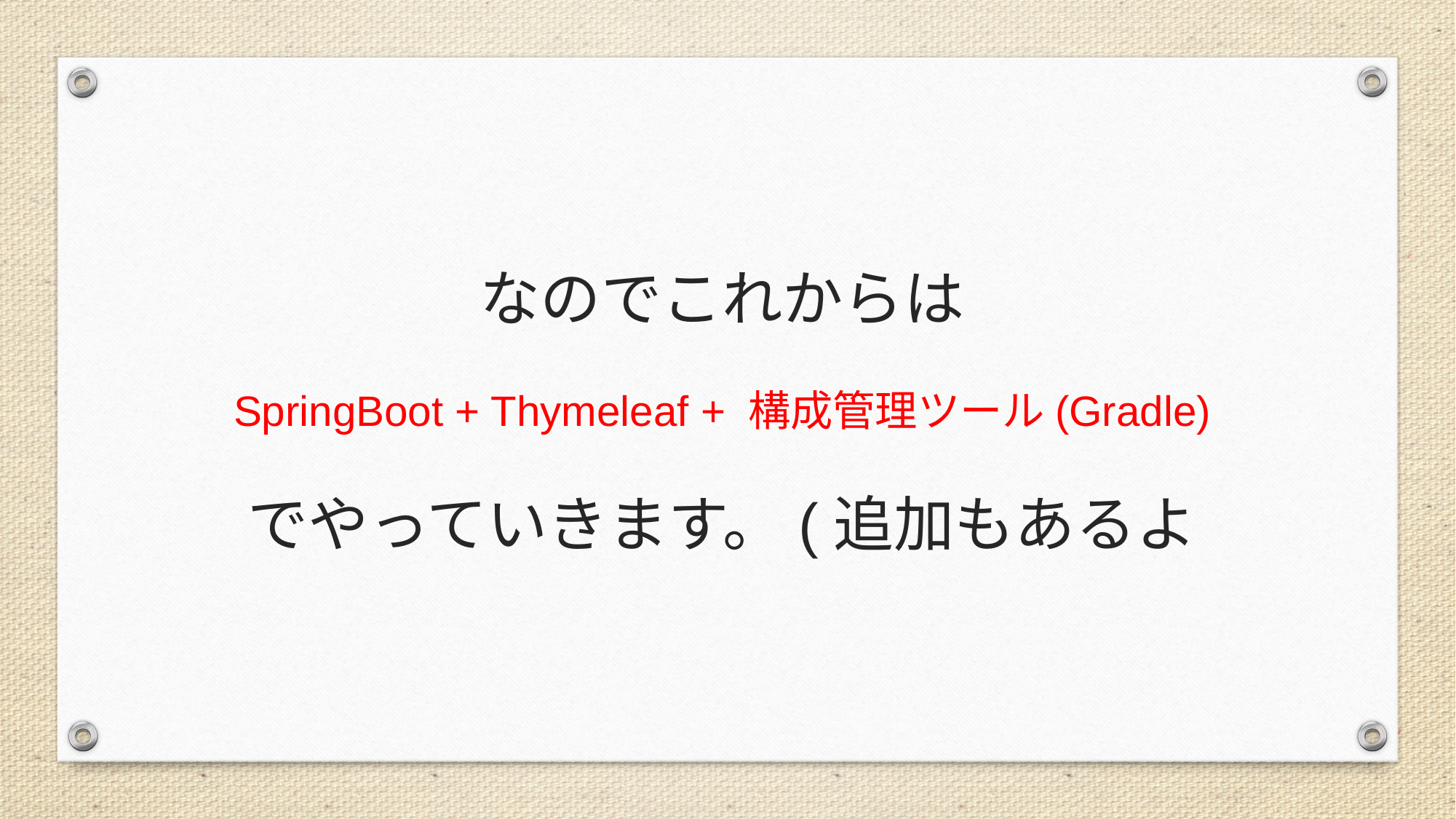

なのでこれからは
SpringBoot + Thymeleaf + 構成管理ツール(Gradle)
でやっていきます。(追加もあるよ